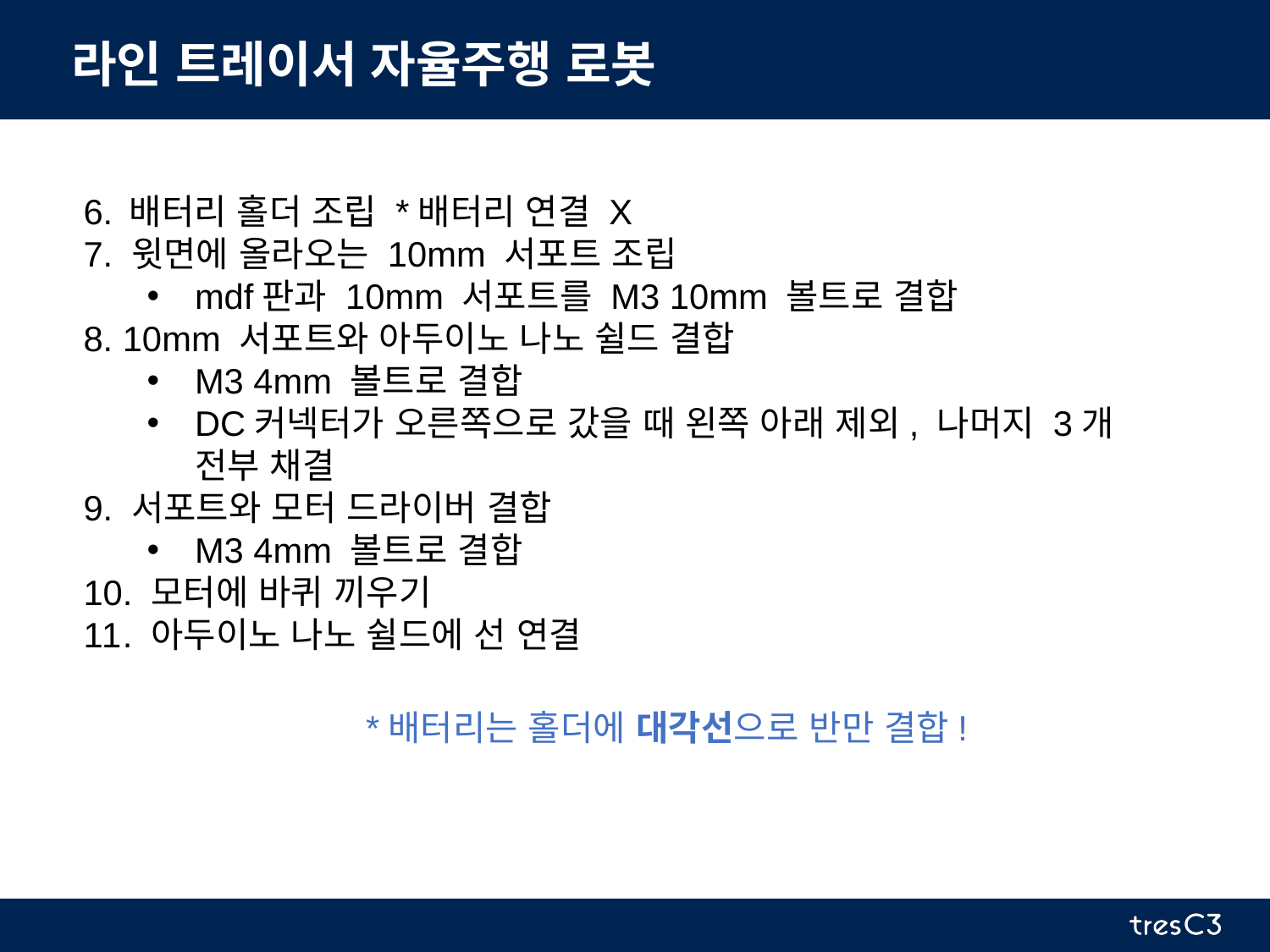

라인 트레이서 자율주행 로봇

 배터리 홀더 조립 *배터리 연결 X
 윗면에 올라오는 10mm 서포트 조립
mdf판과 10mm 서포트를 M3 10mm 볼트로 결합
 10mm 서포트와 아두이노 나노 쉴드 결합
M3 4mm 볼트로 결합
DC커넥터가 오른쪽으로 갔을 때 왼쪽 아래 제외, 나머지 3개 전부 채결
 서포트와 모터 드라이버 결합
M3 4mm 볼트로 결합
 모터에 바퀴 끼우기
 아두이노 나노 쉴드에 선 연결

*배터리는 홀더에 대각선으로 반만 결합!